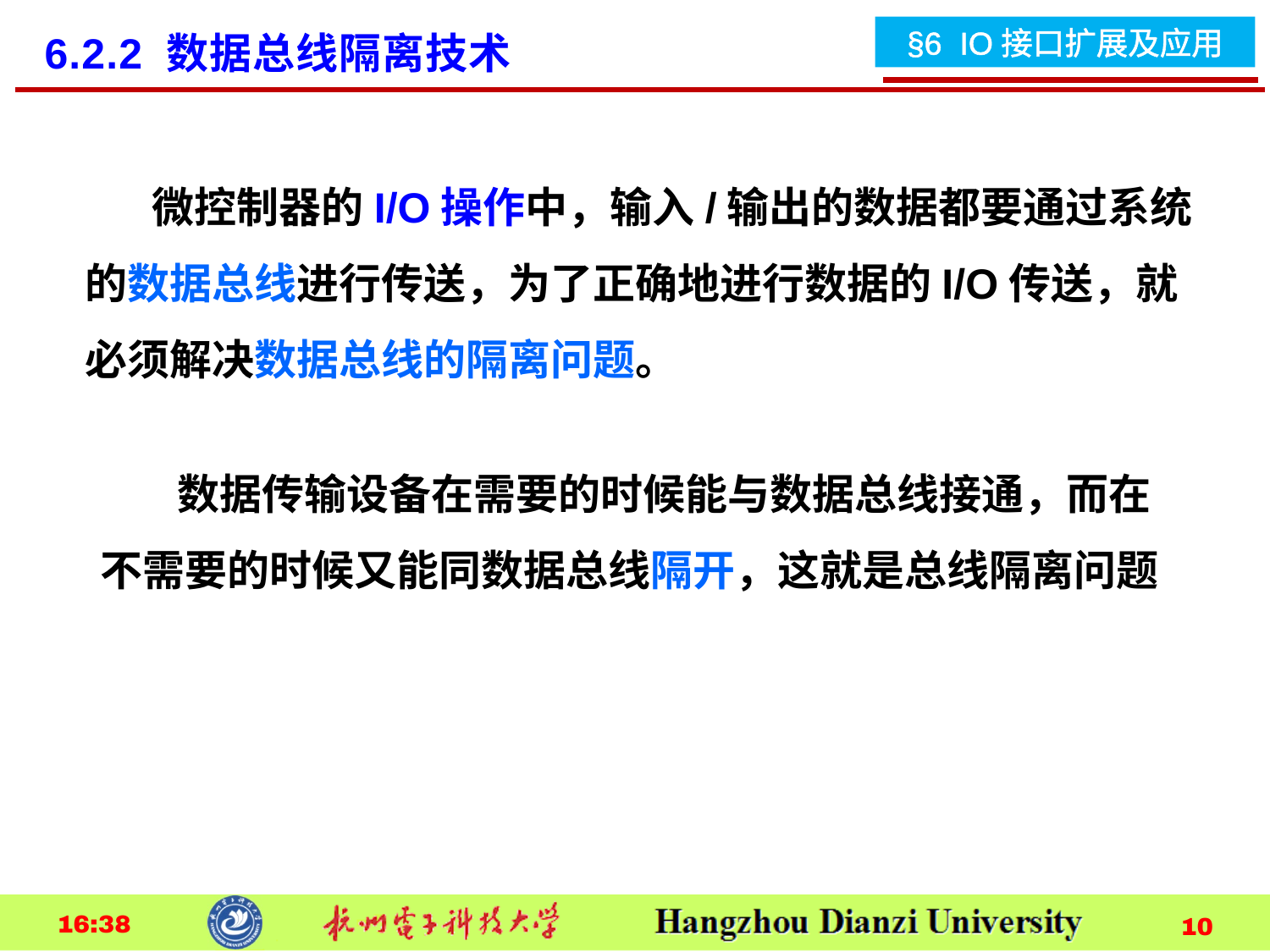

6.2.2 数据总线隔离技术
      微控制器的I/O操作中，输入/输出的数据都要通过系统的数据总线进行传送，为了正确地进行数据的I/O传送，就必须解决数据总线的隔离问题。
       数据传输设备在需要的时候能与数据总线接通，而在不需要的时候又能同数据总线隔开，这就是总线隔离问题